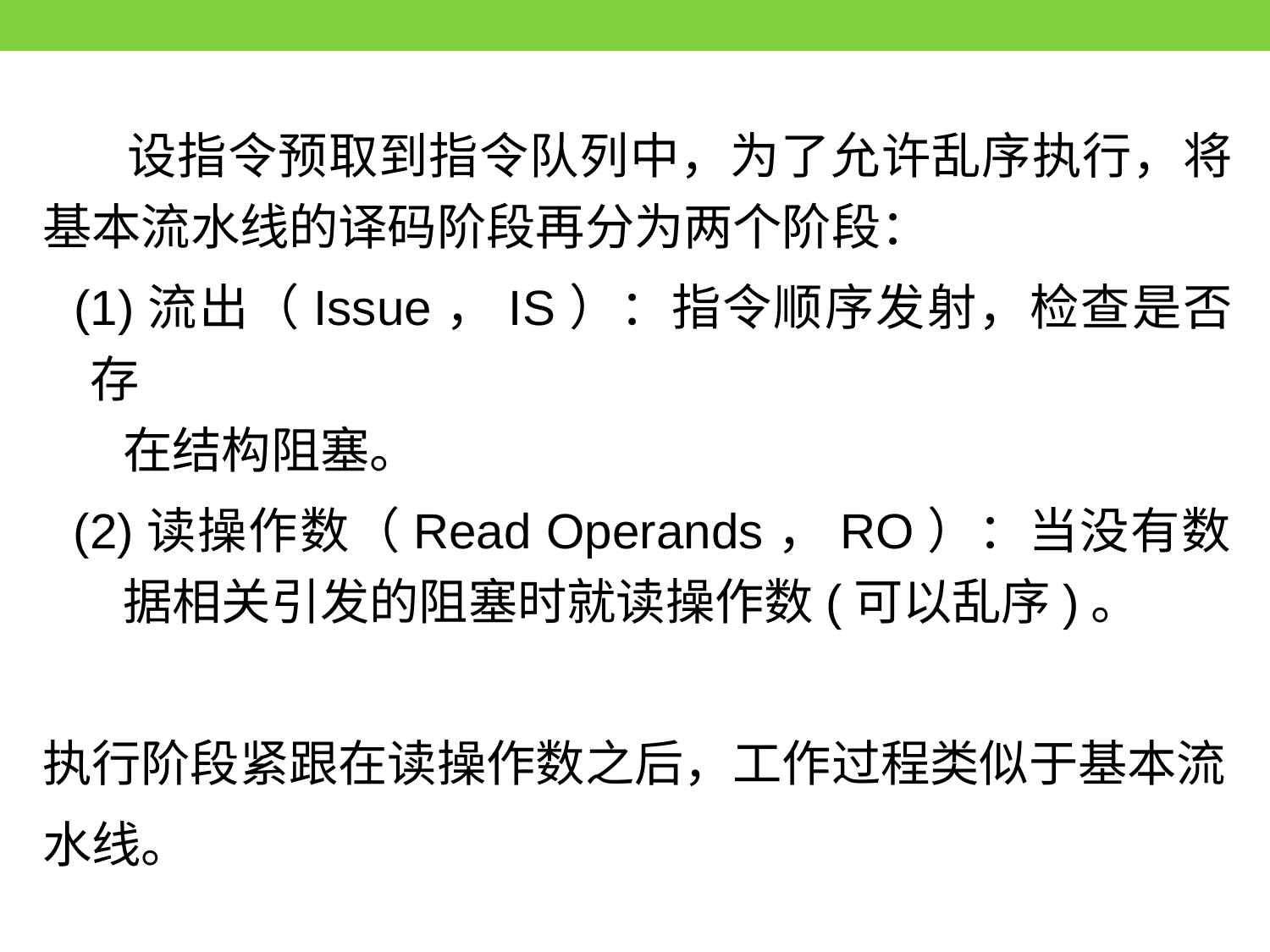

28
      设指令预取到指令队列中，为了允许乱序执行，将基本流水线的译码阶段再分为两个阶段：
  (1)流出（Issue，IS）：指令顺序发射，检查是否存
   在结构阻塞。
  (2)读操作数（Read Operands，RO）：当没有数
   据相关引发的阻塞时就读操作数(可以乱序)。

执行阶段紧跟在读操作数之后，工作过程类似于基本流
水线。